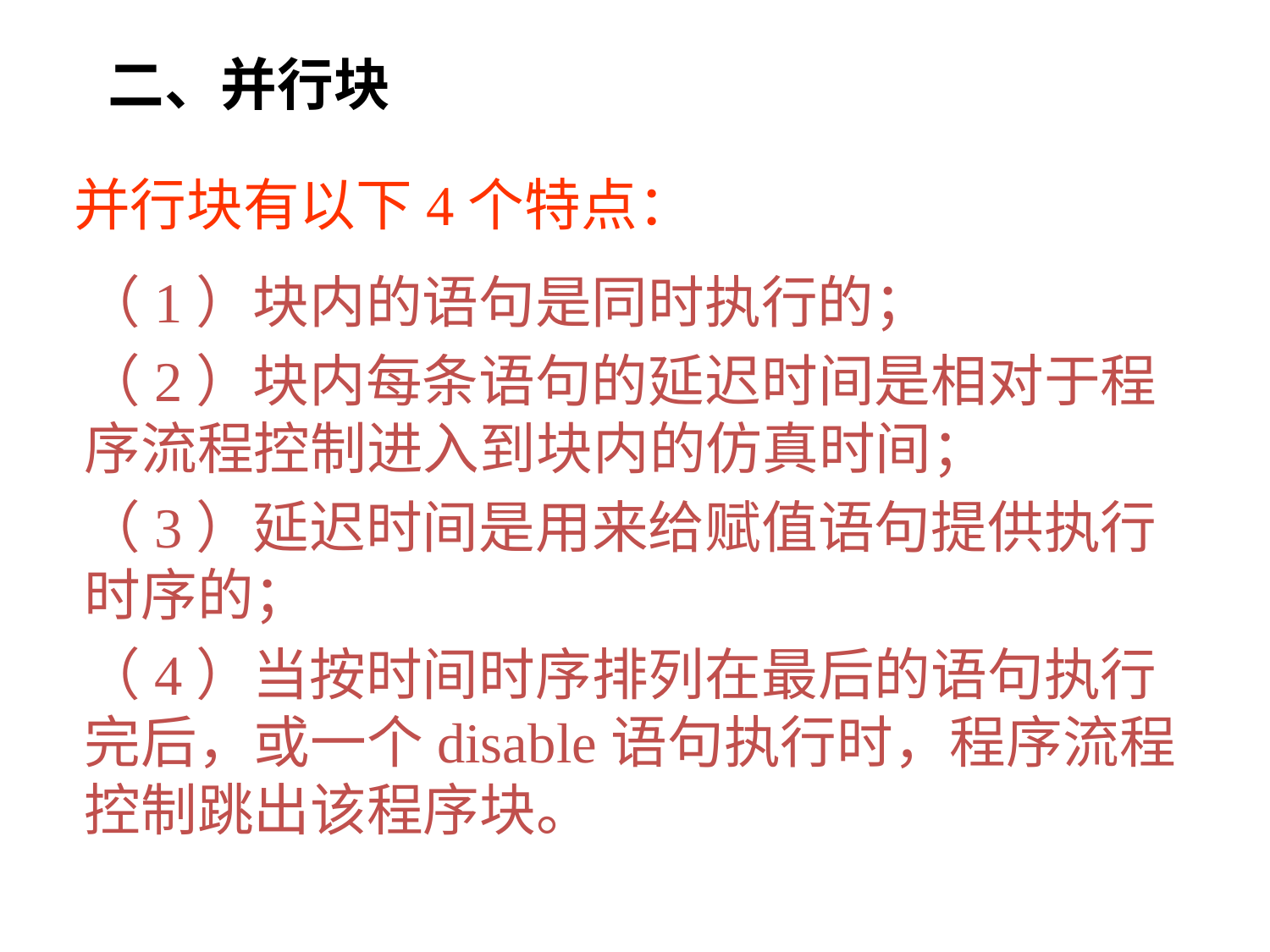

二、并行块
并行块有以下4个特点：
（1）块内的语句是同时执行的；
（2）块内每条语句的延迟时间是相对于程序流程控制进入到块内的仿真时间；
（3）延迟时间是用来给赋值语句提供执行时序的；
（4）当按时间时序排列在最后的语句执行完后，或一个disable语句执行时，程序流程控制跳出该程序块。